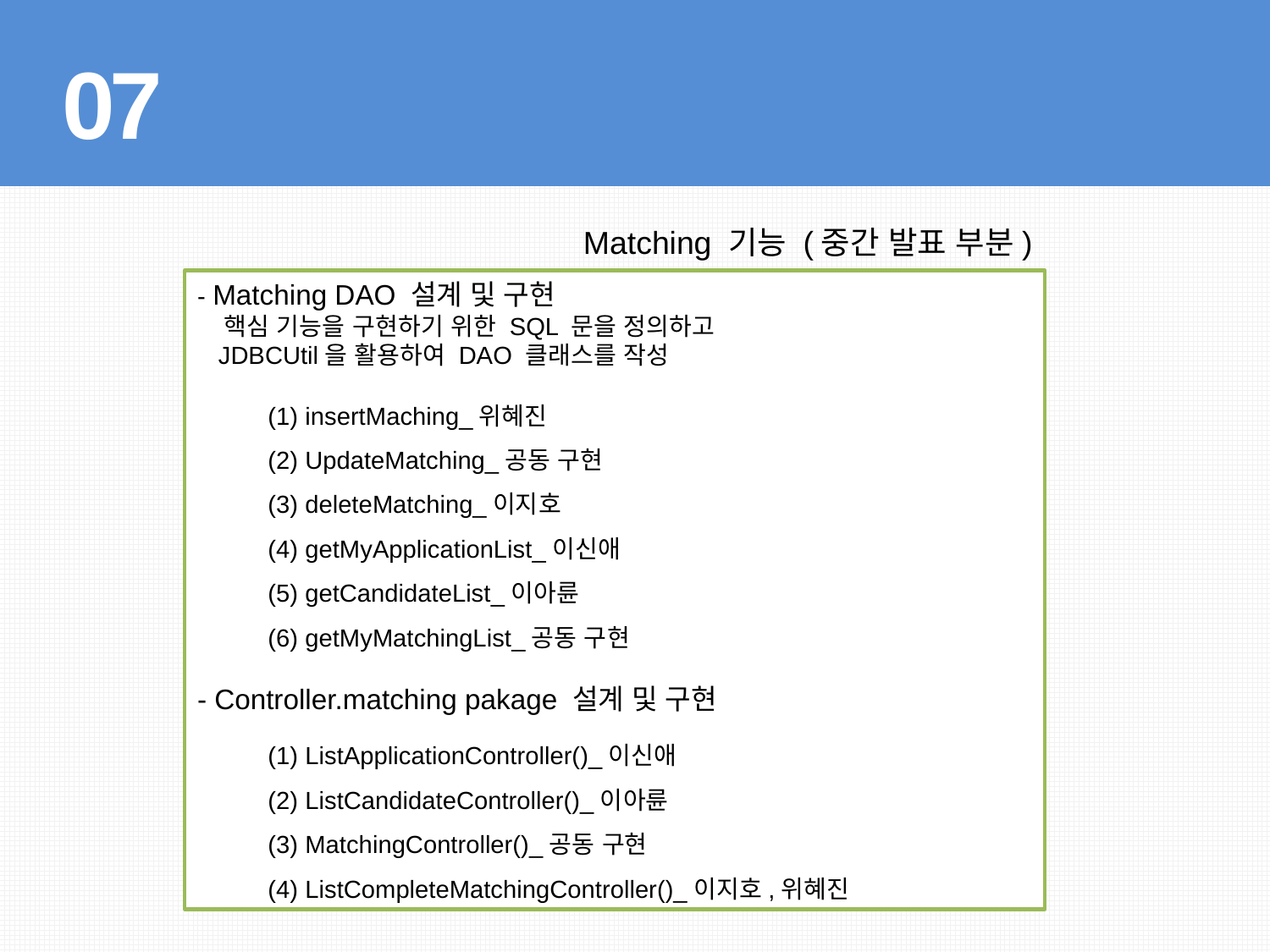

07
07
계획
역할 분담 – (2)개별 참여
Matching 기능 (중간 발표 부분)
- Matching DAO 설계 및 구현
   핵심 기능을 구현하기 위한 SQL 문을 정의하고
   JDBCUtil을 활용하여 DAO 클래스를 작성

 (1) insertMaching_위혜진
 (2) UpdateMatching_공동 구현
 (3) deleteMatching_이지호
 (4) getMyApplicationList_이신애
 (5) getCandidateList_이아륜
 (6) getMyMatchingList_공동 구현

- Controller.matching pakage 설계 및 구현

 (1) ListApplicationController()_이신애
 (2) ListCandidateController()_이아륜
 (3) MatchingController()_공동 구현
 (4) ListCompleteMatchingController()_이지호,위혜진